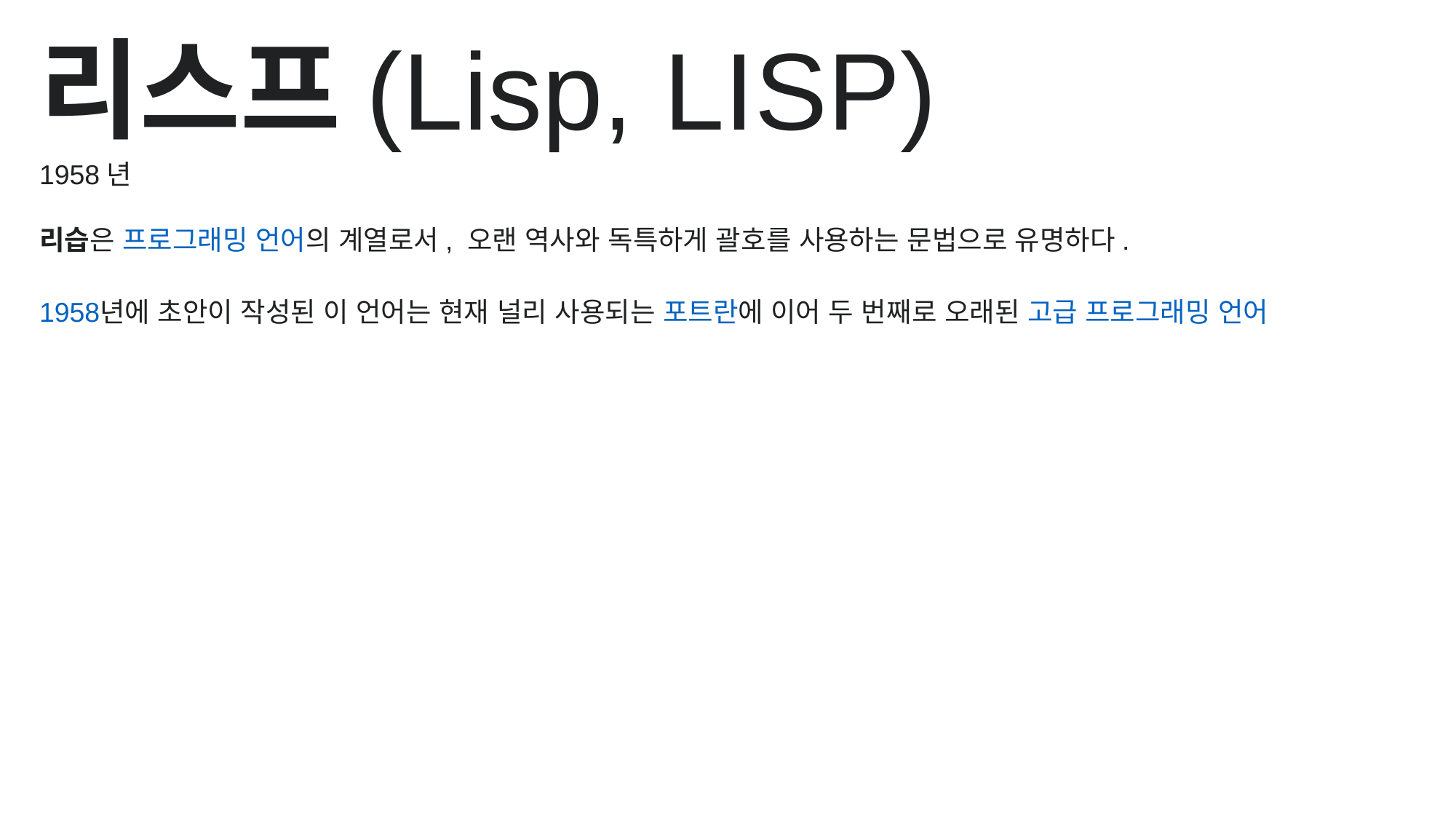

리스프(Lisp, LISP)
1958년

리습은 프로그래밍 언어의 계열로서, 오랜 역사와 독특하게 괄호를 사용하는 문법으로 유명하다.

1958년에 초안이 작성된 이 언어는 현재 널리 사용되는 포트란에 이어 두 번째로 오래된 고급 프로그래밍 언어